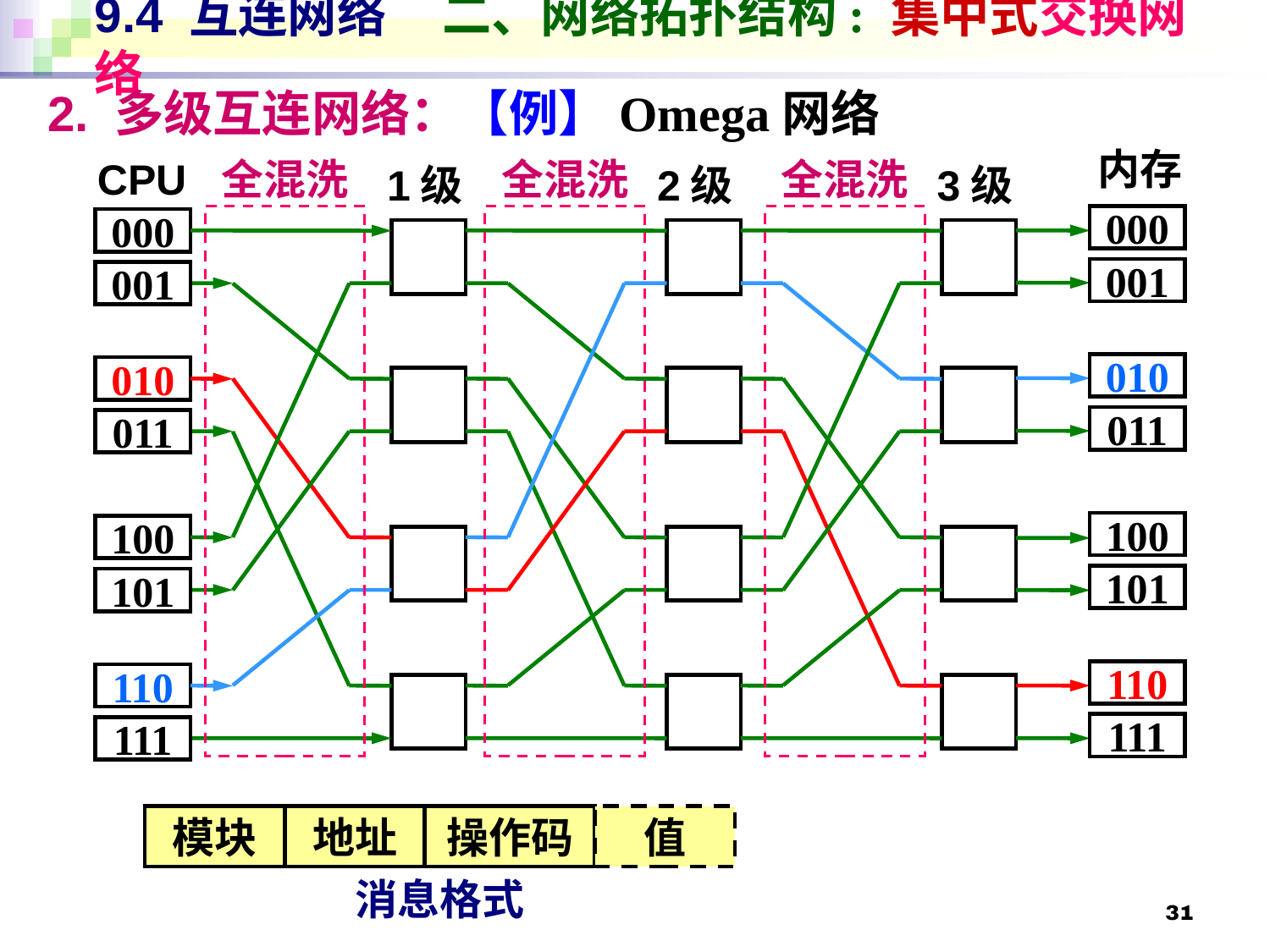

# 9.4 互连网络     二、网络拓扑结构: 集中式交换网络
2. 多级互连网络：【例】Omega网络

内存
CPU
全混洗
全混洗
全混洗
1级
2级
3级
000

000

001
001

010
010

011
011

100
100

101
101

110
110

111
111

模块
地址
操作码
值
消息格式
31